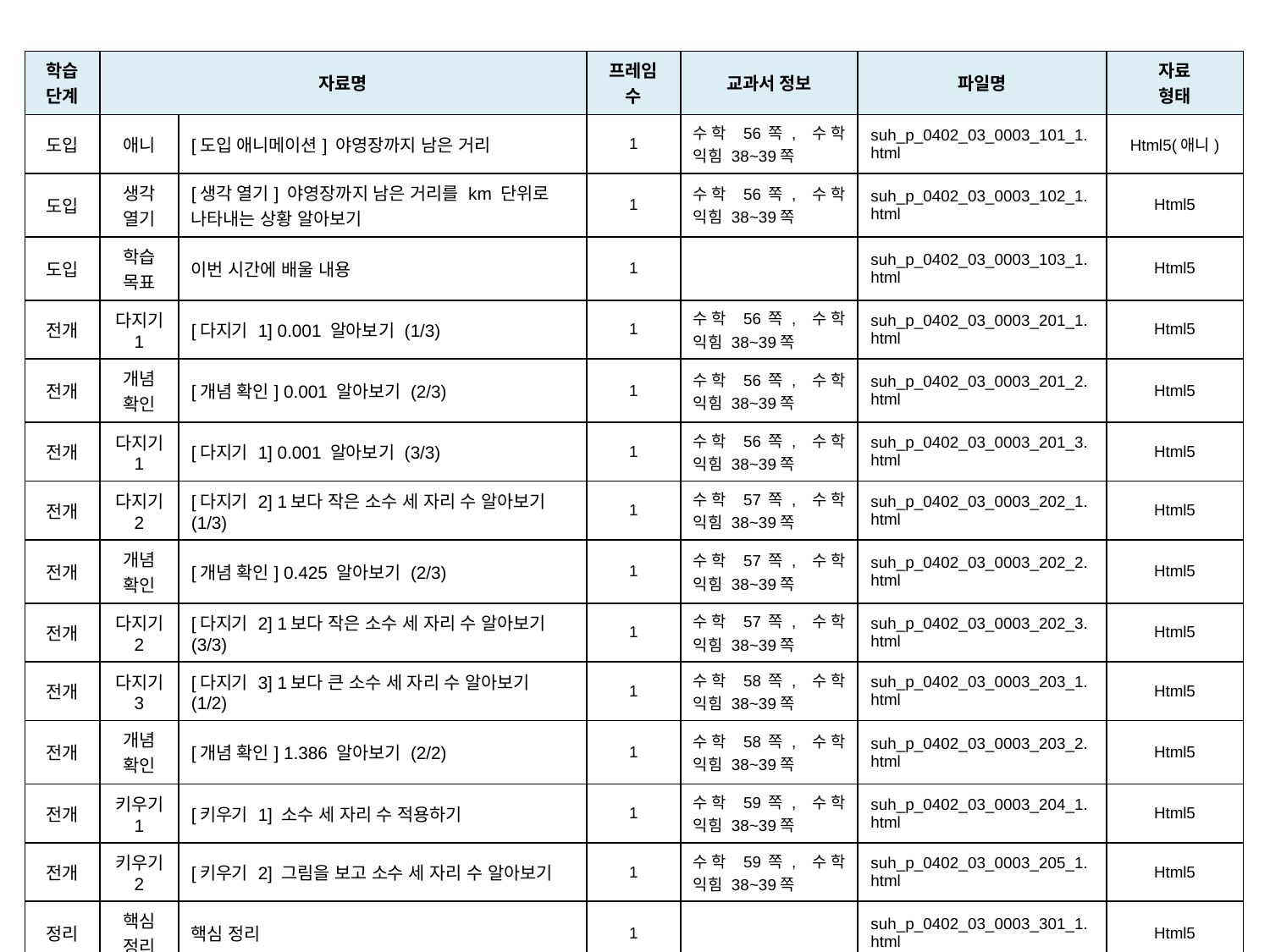

| 학습 단계 | 자료명 |  | 프레임 수 | 교과서 정보 | 파일명 | 자료 형태 |
| --- | --- | --- | --- | --- | --- | --- |
| 도입 | 애니 | [도입 애니메이션] 야영장까지 남은 거리 | 1 | 수학 56쪽, 수학 익힘 38~39쪽 | suh\_p\_0402\_03\_0003\_101\_1.html | Html5(애니) |
| 도입 | 생각 열기 | [생각 열기] 야영장까지 남은 거리를 km 단위로 나타내는 상황 알아보기 | 1 | 수학 56쪽, 수학 익힘 38~39쪽 | suh\_p\_0402\_03\_0003\_102\_1.html | Html5 |
| 도입 | 학습 목표 | 이번 시간에 배울 내용 | 1 |  | suh\_p\_0402\_03\_0003\_103\_1.html | Html5 |
| 전개 | 다지기 1 | [다지기 1] 0.001 알아보기 (1/3) | 1 | 수학 56쪽, 수학 익힘 38~39쪽 | suh\_p\_0402\_03\_0003\_201\_1.html | Html5 |
| 전개 | 개념 확인 | [개념 확인] 0.001 알아보기 (2/3) | 1 | 수학 56쪽, 수학 익힘 38~39쪽 | suh\_p\_0402\_03\_0003\_201\_2.html | Html5 |
| 전개 | 다지기 1 | [다지기 1] 0.001 알아보기 (3/3) | 1 | 수학 56쪽, 수학 익힘 38~39쪽 | suh\_p\_0402\_03\_0003\_201\_3.html | Html5 |
| 전개 | 다지기 2 | [다지기 2] 1보다 작은 소수 세 자리 수 알아보기 (1/3) | 1 | 수학 57쪽, 수학 익힘 38~39쪽 | suh\_p\_0402\_03\_0003\_202\_1.html | Html5 |
| 전개 | 개념 확인 | [개념 확인] 0.425 알아보기 (2/3) | 1 | 수학 57쪽, 수학 익힘 38~39쪽 | suh\_p\_0402\_03\_0003\_202\_2.html | Html5 |
| 전개 | 다지기 2 | [다지기 2] 1보다 작은 소수 세 자리 수 알아보기 (3/3) | 1 | 수학 57쪽, 수학 익힘 38~39쪽 | suh\_p\_0402\_03\_0003\_202\_3.html | Html5 |
| 전개 | 다지기 3 | [다지기 3] 1보다 큰 소수 세 자리 수 알아보기 (1/2) | 1 | 수학 58쪽, 수학 익힘 38~39쪽 | suh\_p\_0402\_03\_0003\_203\_1.html | Html5 |
| 전개 | 개념 확인 | [개념 확인] 1.386 알아보기 (2/2) | 1 | 수학 58쪽, 수학 익힘 38~39쪽 | suh\_p\_0402\_03\_0003\_203\_2.html | Html5 |
| 전개 | 키우기 1 | [키우기 1] 소수 세 자리 수 적용하기 | 1 | 수학 59쪽, 수학 익힘 38~39쪽 | suh\_p\_0402\_03\_0003\_204\_1.html | Html5 |
| 전개 | 키우기 2 | [키우기 2] 그림을 보고 소수 세 자리 수 알아보기 | 1 | 수학 59쪽, 수학 익힘 38~39쪽 | suh\_p\_0402\_03\_0003\_205\_1.html | Html5 |
| 정리 | 핵심 정리 | 핵심 정리 | 1 |  | suh\_p\_0402\_03\_0003\_301\_1.html | Html5 |
| 정리 | 차시 예고 | 다음 시간에 배울 내용 | 1 |  | suh\_p\_0402\_03\_0003\_302\_1.html | Html5 |
| 평가 | 확인 문제 | 확인 문제 | 1 |  | suh\_p\_0402\_03\_0003\_401\_1.html | Html5 |
| 총 프레임 수 |  |  | 16 |  |  |  |